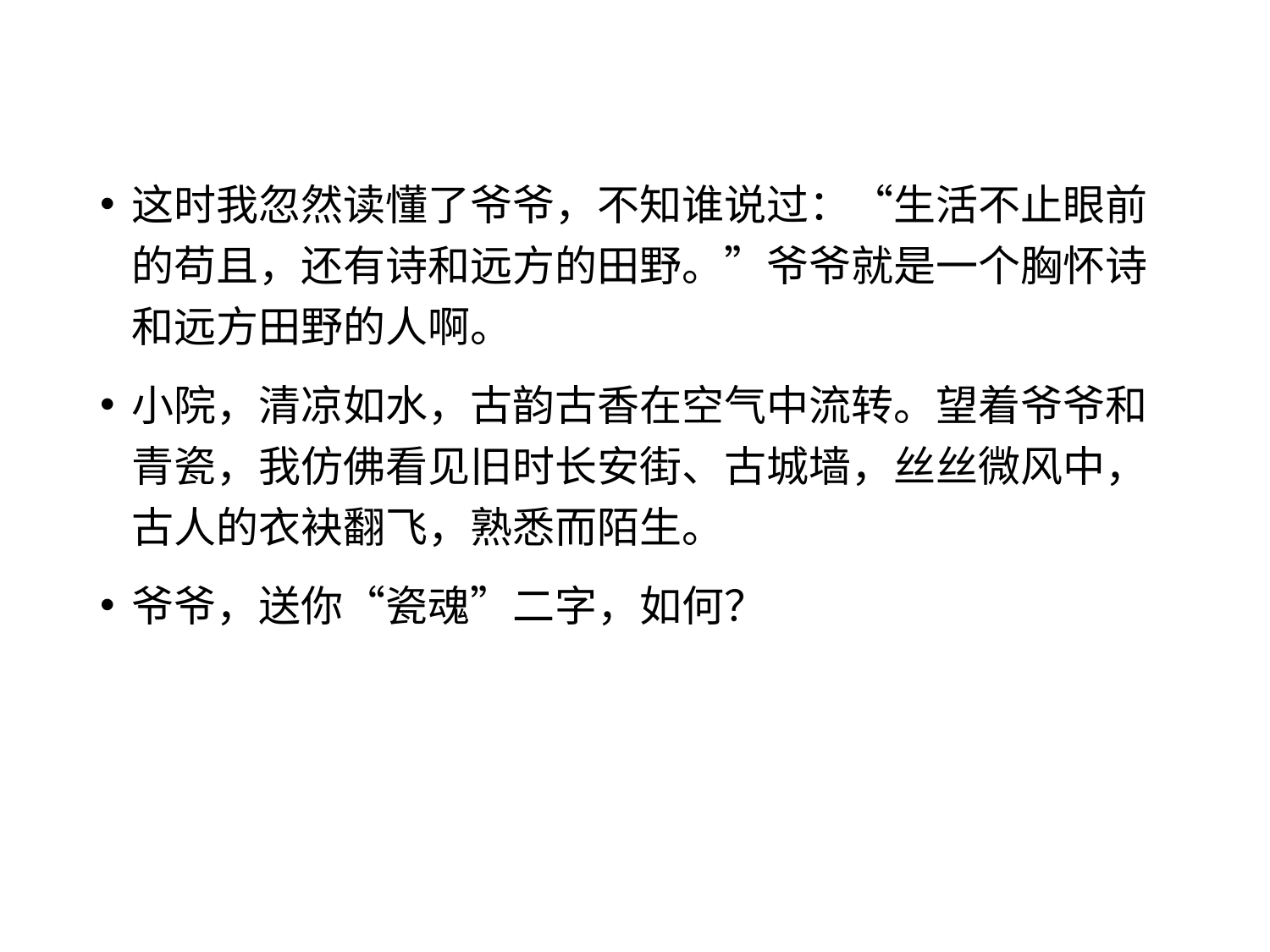

这时我忽然读懂了爷爷，不知谁说过：“生活不止眼前的苟且，还有诗和远方的田野。”爷爷就是一个胸怀诗和远方田野的人啊。
小院，清凉如水，古韵古香在空气中流转。望着爷爷和青瓷，我仿佛看见旧时长安街、古城墙，丝丝微风中，古人的衣袂翻飞，熟悉而陌生。
爷爷，送你“瓷魂”二字，如何？